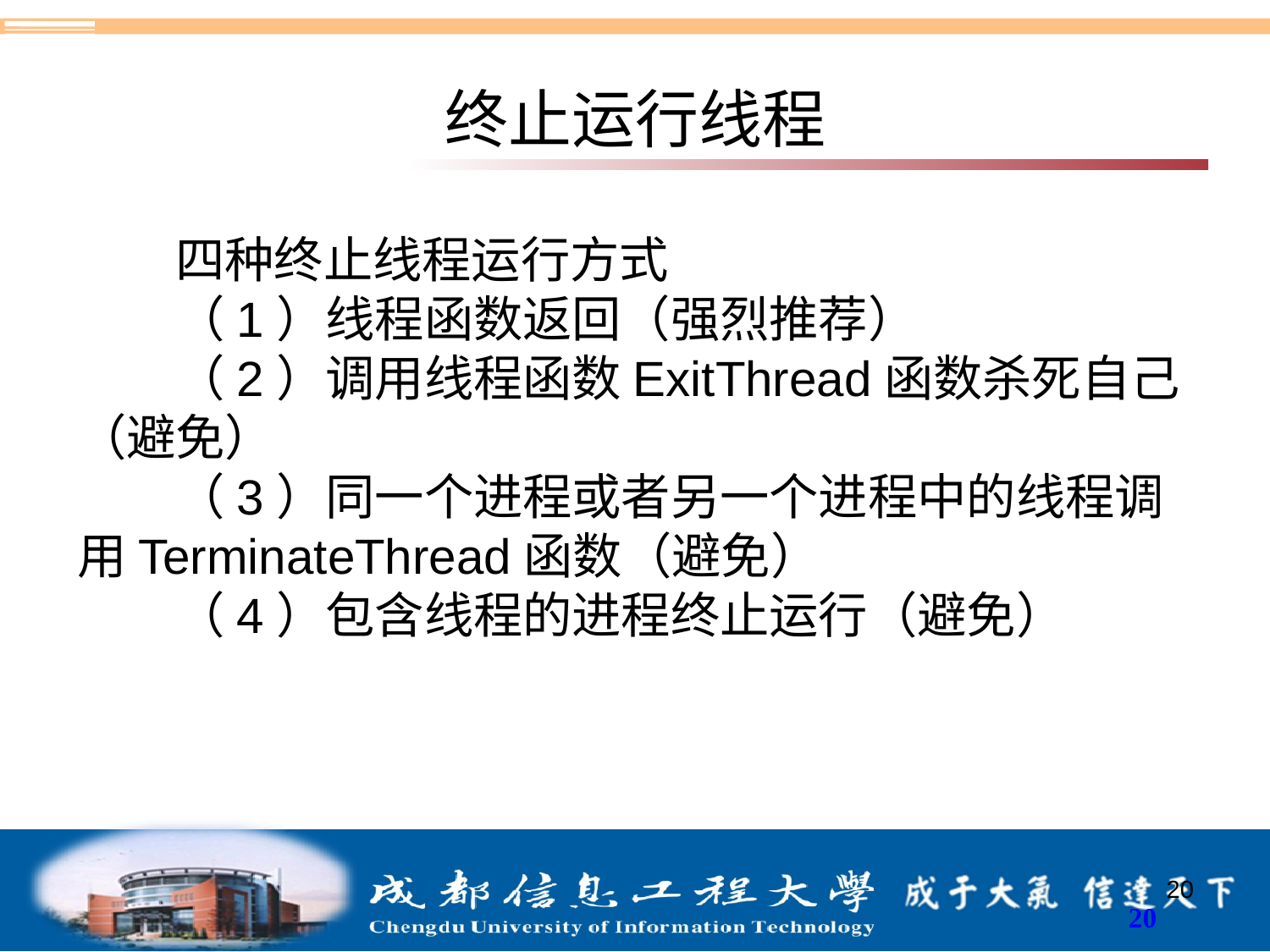

# 终止运行线程
四种终止线程运行方式
（1）线程函数返回（强烈推荐）
（2）调用线程函数ExitThread函数杀死自己（避免）
（3）同一个进程或者另一个进程中的线程调用TerminateThread函数（避免）
（4）包含线程的进程终止运行（避免）